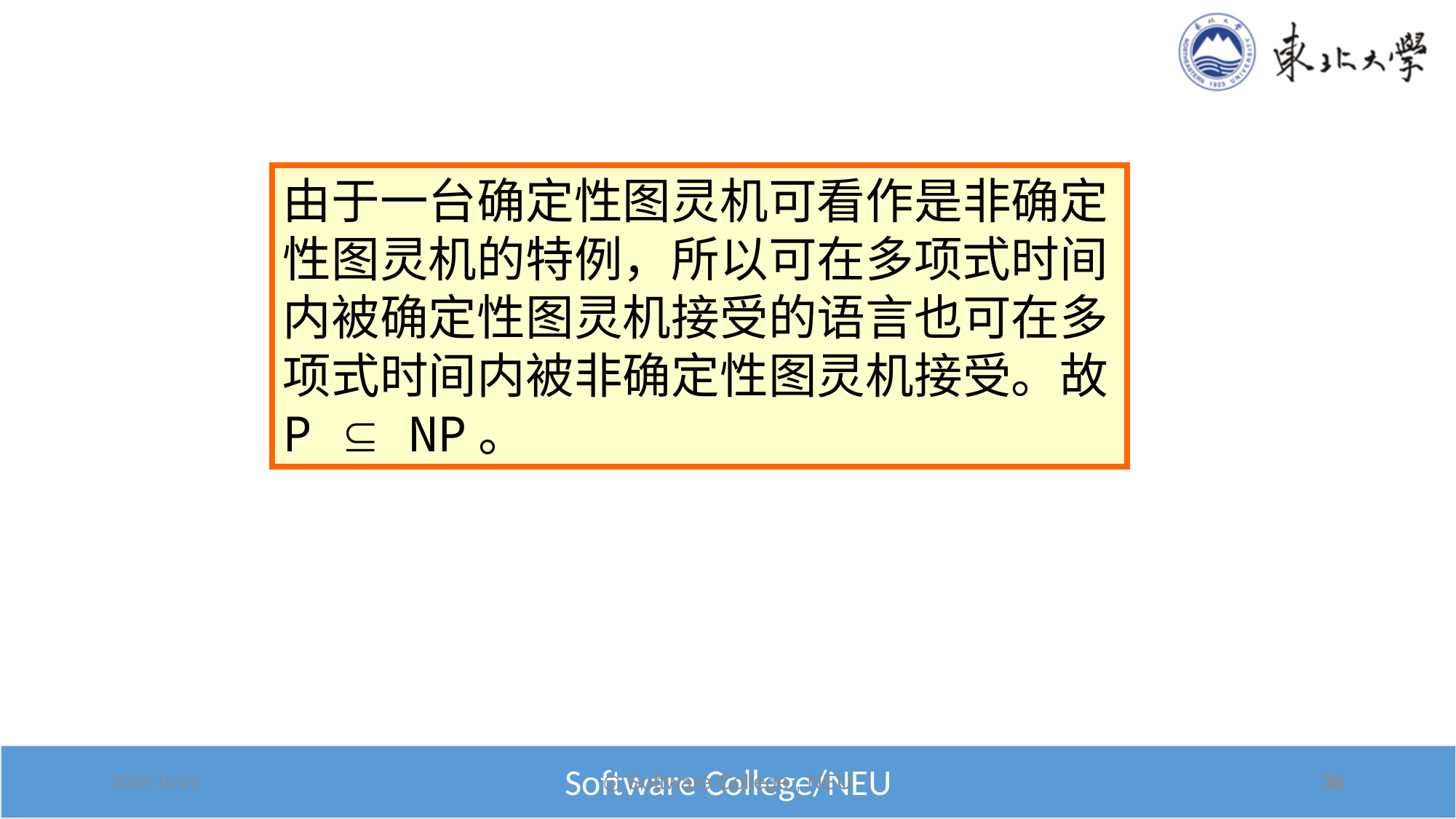

#

由于一台确定性图灵机可看作是非确定性图灵机的特例，所以可在多项式时间内被确定性图灵机接受的语言也可在多项式时间内被非确定性图灵机接受。故P ⊆ NP。
◎ Software College , NEU
36